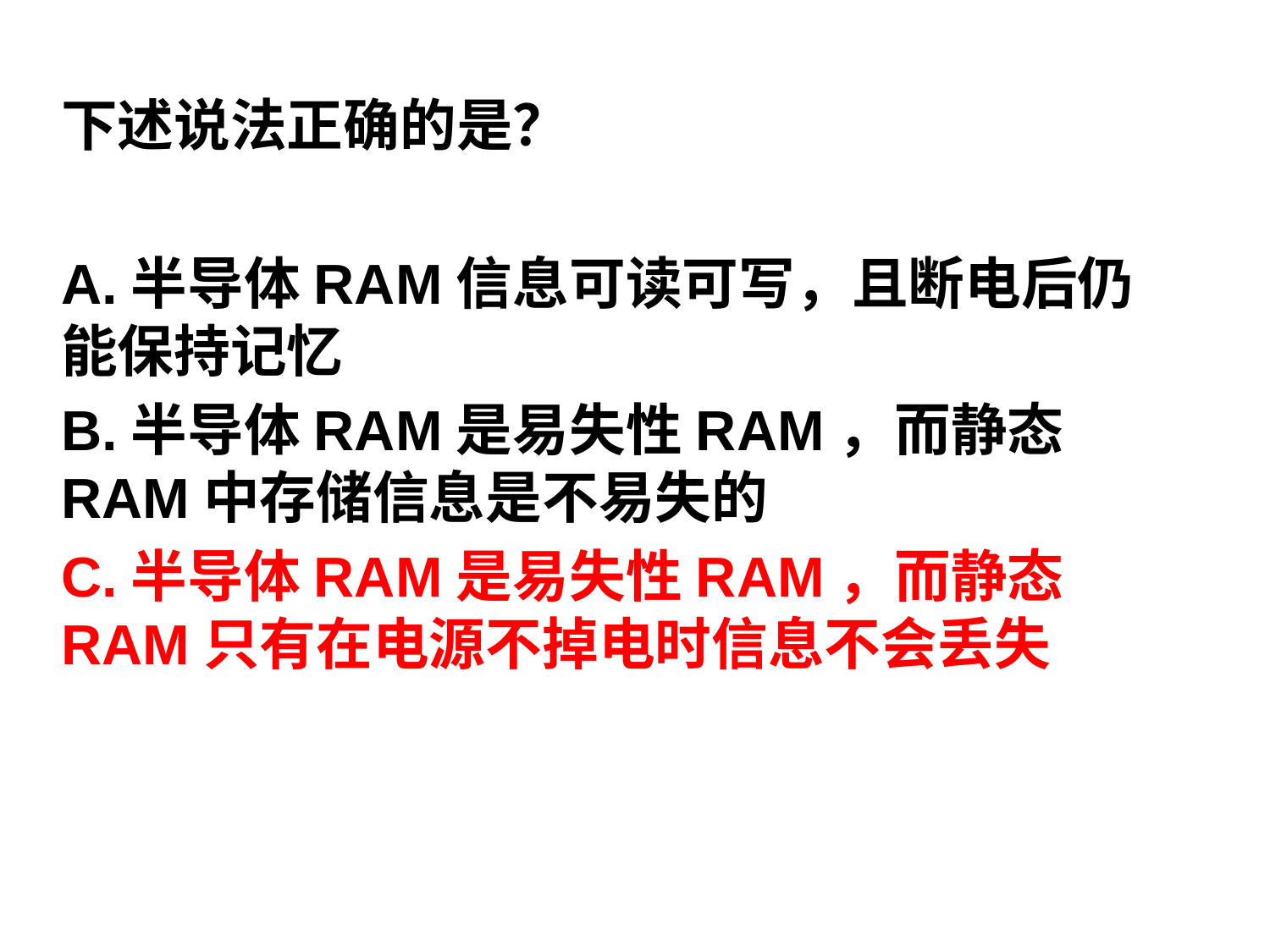

下述说法正确的是？

A.半导体RAM信息可读可写，且断电后仍能保持记忆
B.半导体RAM是易失性RAM，而静态RAM中存储信息是不易失的
C.半导体RAM是易失性RAM，而静态RAM只有在电源不掉电时信息不会丢失